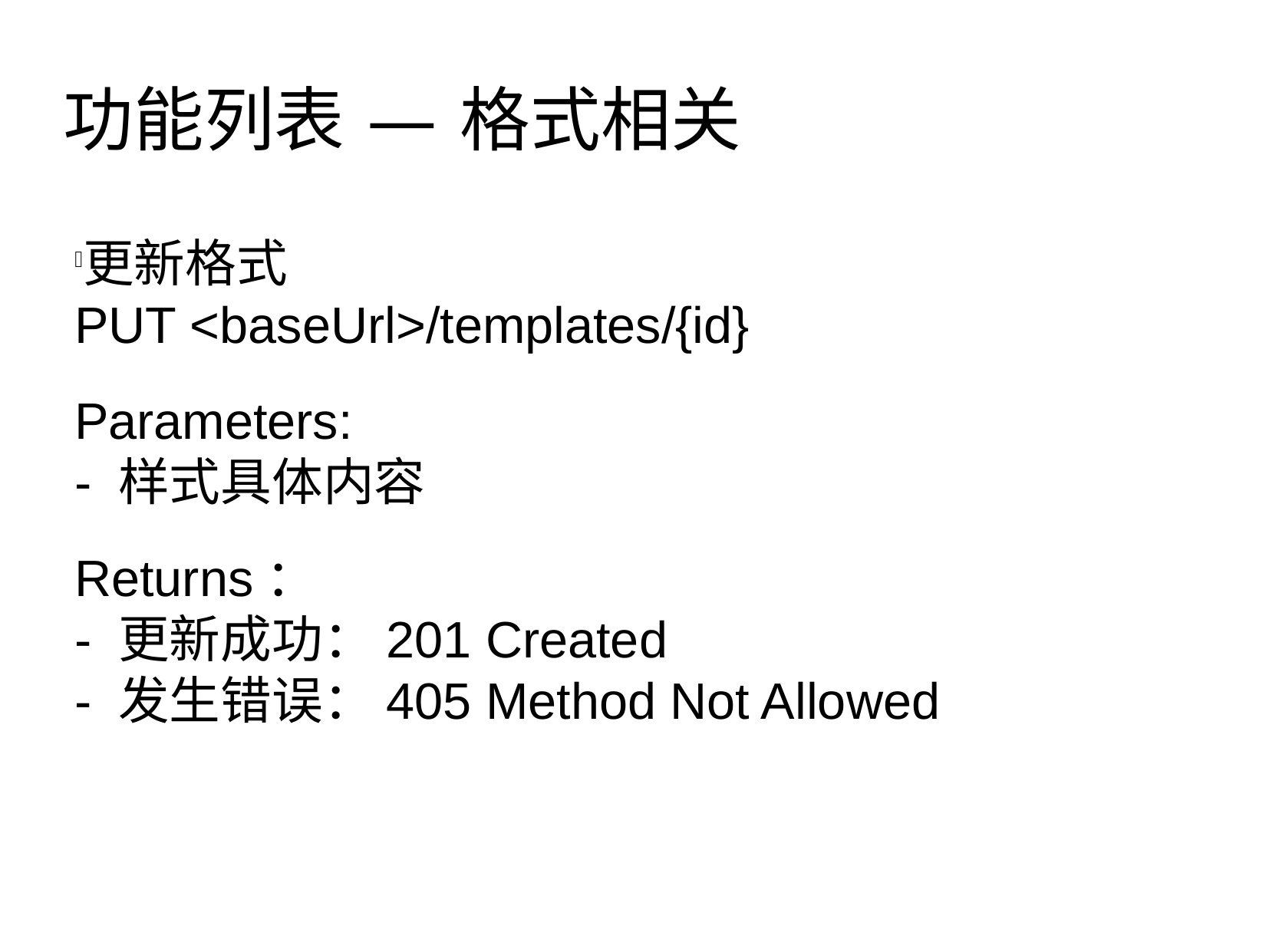

功能列表 — 格式相关
更新格式
PUT <baseUrl>/templates/{id}

Parameters:
- 样式具体内容

Returns：
- 更新成功：201 Created
- 发生错误：405 Method Not Allowed